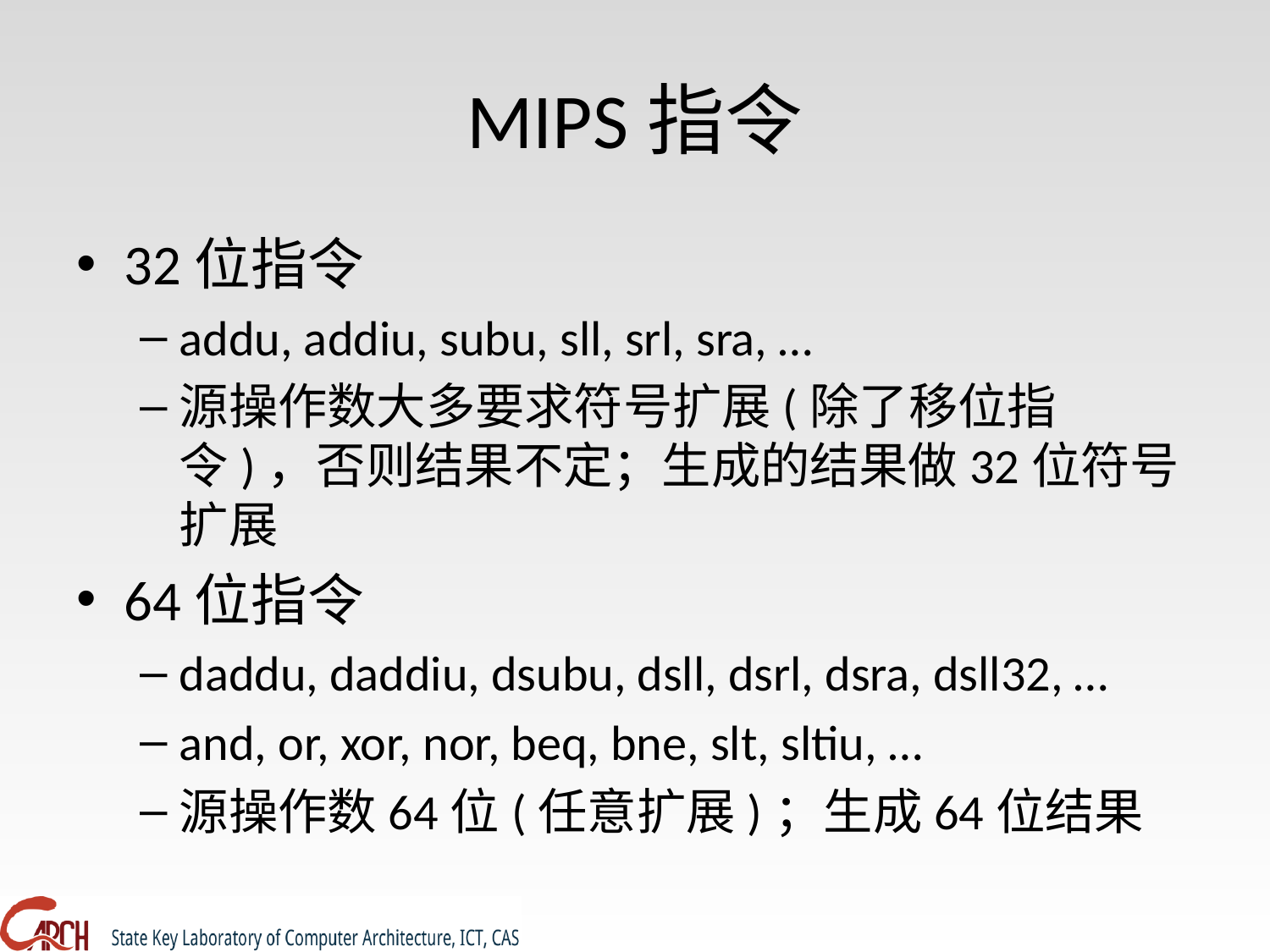

# MIPS指令
32位指令
addu, addiu, subu, sll, srl, sra, …
源操作数大多要求符号扩展(除了移位指令)，否则结果不定；生成的结果做32位符号扩展
64位指令
daddu, daddiu, dsubu, dsll, dsrl, dsra, dsll32, …
and, or, xor, nor, beq, bne, slt, sltiu, …
源操作数64位(任意扩展)；生成64位结果